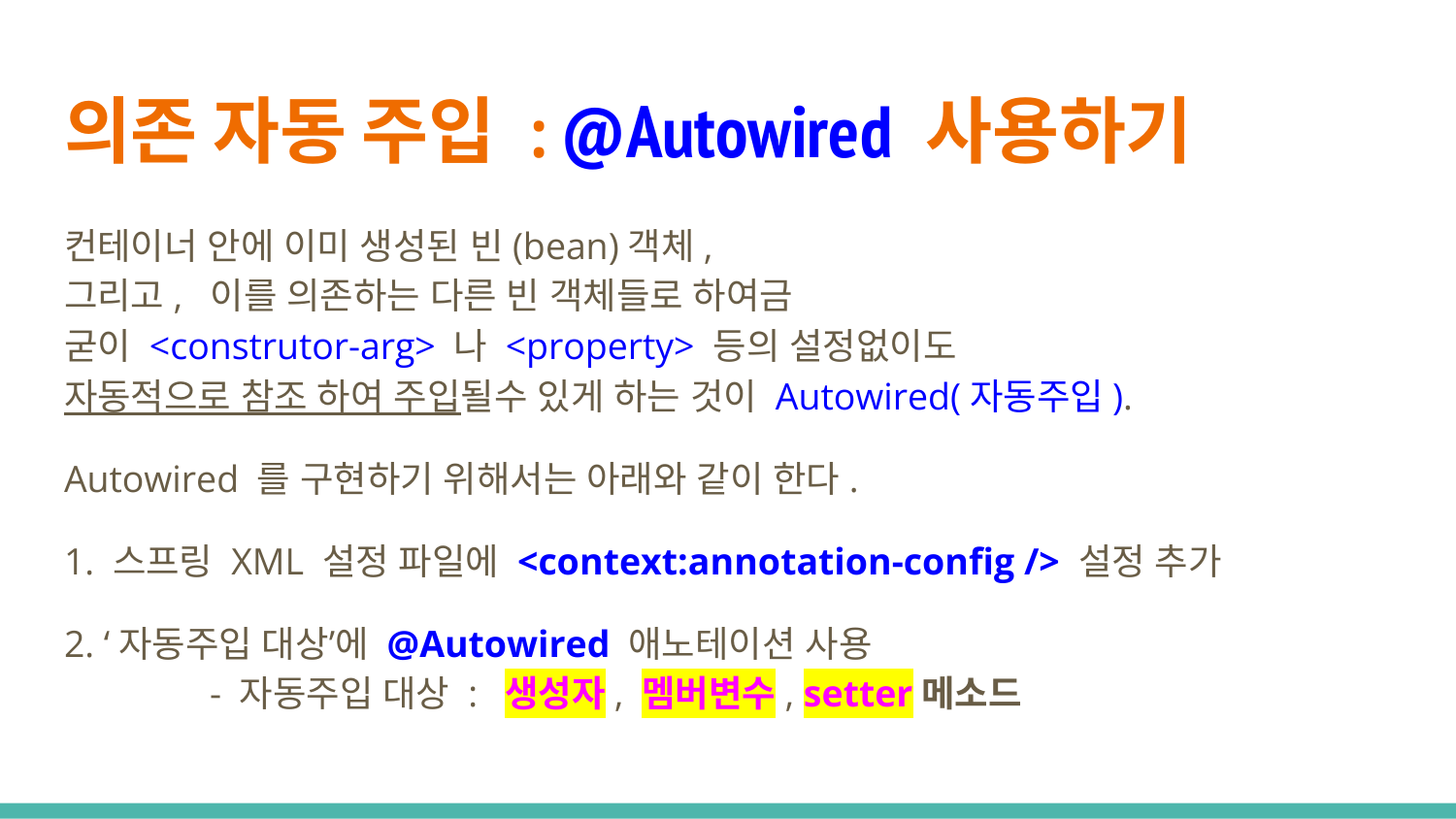

# 의존 자동 주입 : @Autowired 사용하기
컨테이너 안에 이미 생성된 빈(bean)객체,
그리고,  이를 의존하는 다른 빈 객체들로 하여금
굳이 <construtor-arg> 나 <property> 등의 설정없이도
자동적으로 참조 하여 주입될수 있게 하는 것이 Autowired(자동주입).
Autowired 를 구현하기 위해서는 아래와 같이 한다.
1. 스프링 XML 설정 파일에 <context:annotation-config /> 설정 추가
2. ‘자동주입 대상’에 @Autowired 애노테이션 사용
	- 자동주입 대상 :  생성자, 멤버변수, setter메소드